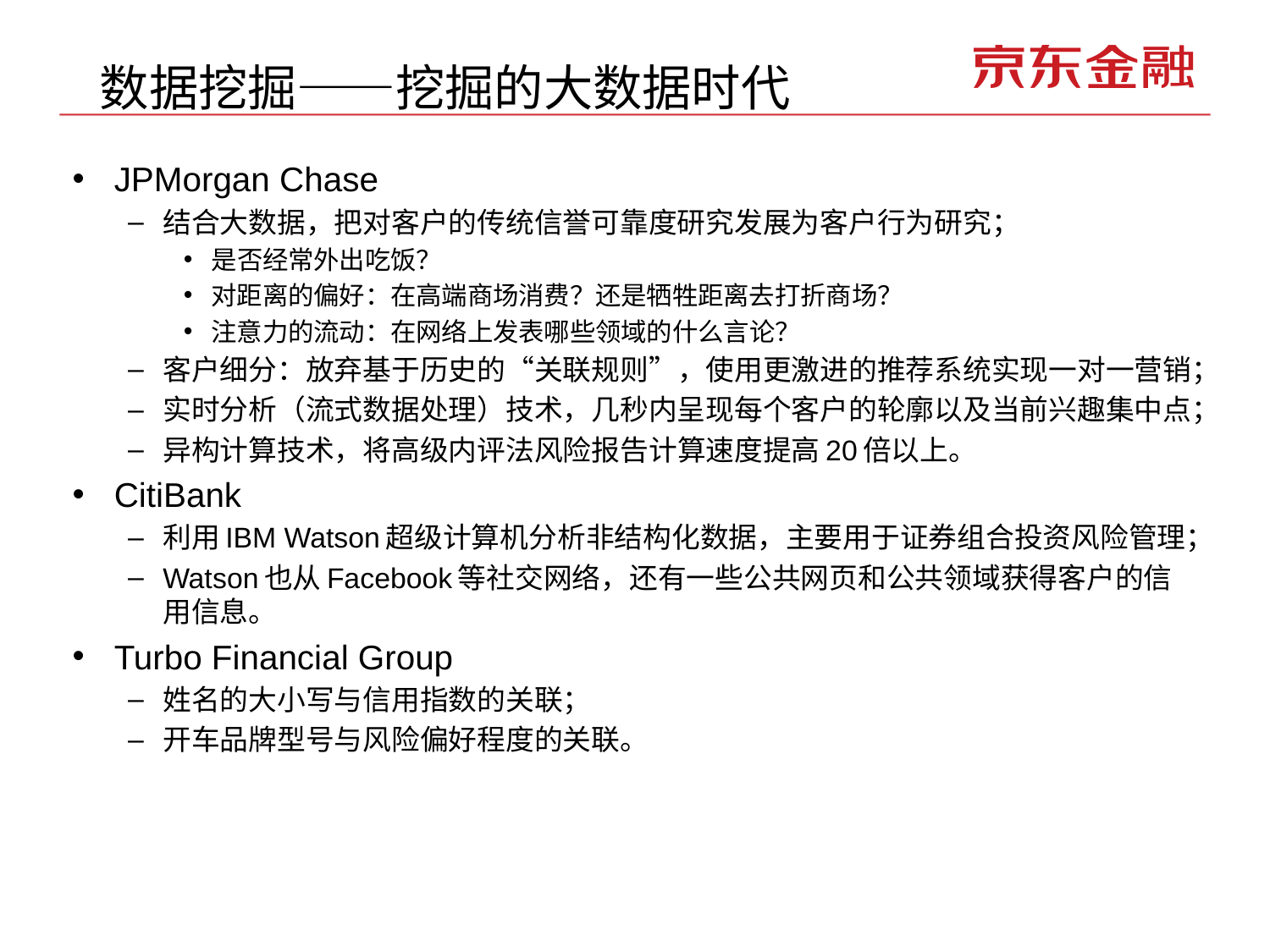

# 数据挖掘——挖掘的大数据时代
JPMorgan Chase
结合大数据，把对客户的传统信誉可靠度研究发展为客户行为研究；
是否经常外出吃饭？
对距离的偏好：在高端商场消费？还是牺牲距离去打折商场？
注意力的流动：在网络上发表哪些领域的什么言论？
客户细分：放弃基于历史的“关联规则”，使用更激进的推荐系统实现一对一营销；
实时分析（流式数据处理）技术，几秒内呈现每个客户的轮廓以及当前兴趣集中点；
异构计算技术，将高级内评法风险报告计算速度提高20倍以上。
CitiBank
利用IBM Watson超级计算机分析非结构化数据，主要用于证券组合投资风险管理；
Watson也从Facebook等社交网络，还有一些公共网页和公共领域获得客户的信用信息。
Turbo Financial Group
姓名的大小写与信用指数的关联；
开车品牌型号与风险偏好程度的关联。